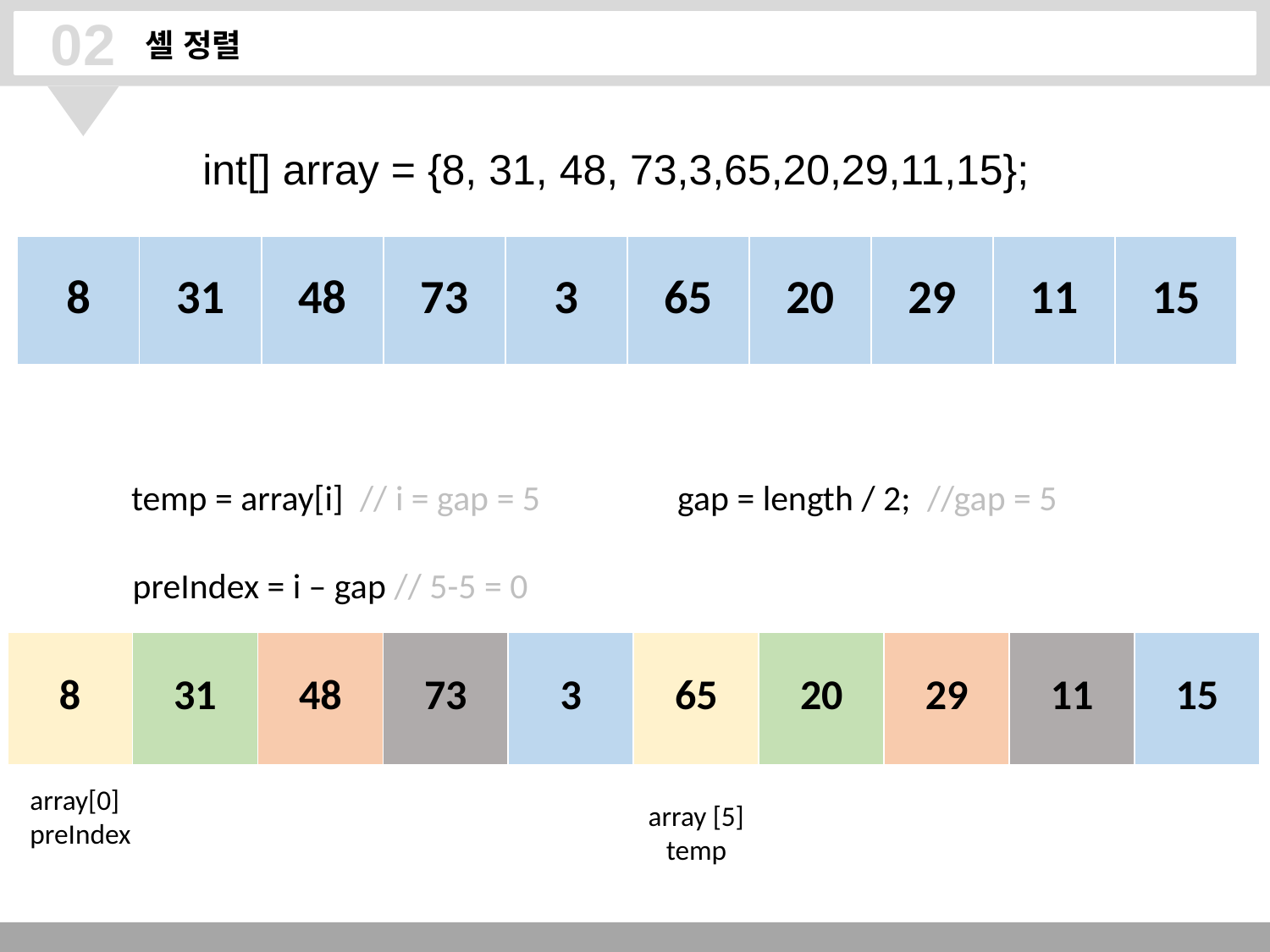

02

셸 정렬

int[] array = {8, 31, 48, 73,3,65,20,29,11,15};

| 8 | 31 | 48 | 73 | 3 | 65 | 20 | 29 | 11 | 15 |
| --- | --- | --- | --- | --- | --- | --- | --- | --- | --- |
temp = array[i]  // i = gap = 5
gap = length / 2;  //gap = 5
preIndex = i – gap // 5-5 = 0
| 8 | 31 | 48 | 73 | 3 | 65 | 20 | 29 | 11 | 15 |
| --- | --- | --- | --- | --- | --- | --- | --- | --- | --- |
array[0]
preIndex
array [5]
temp